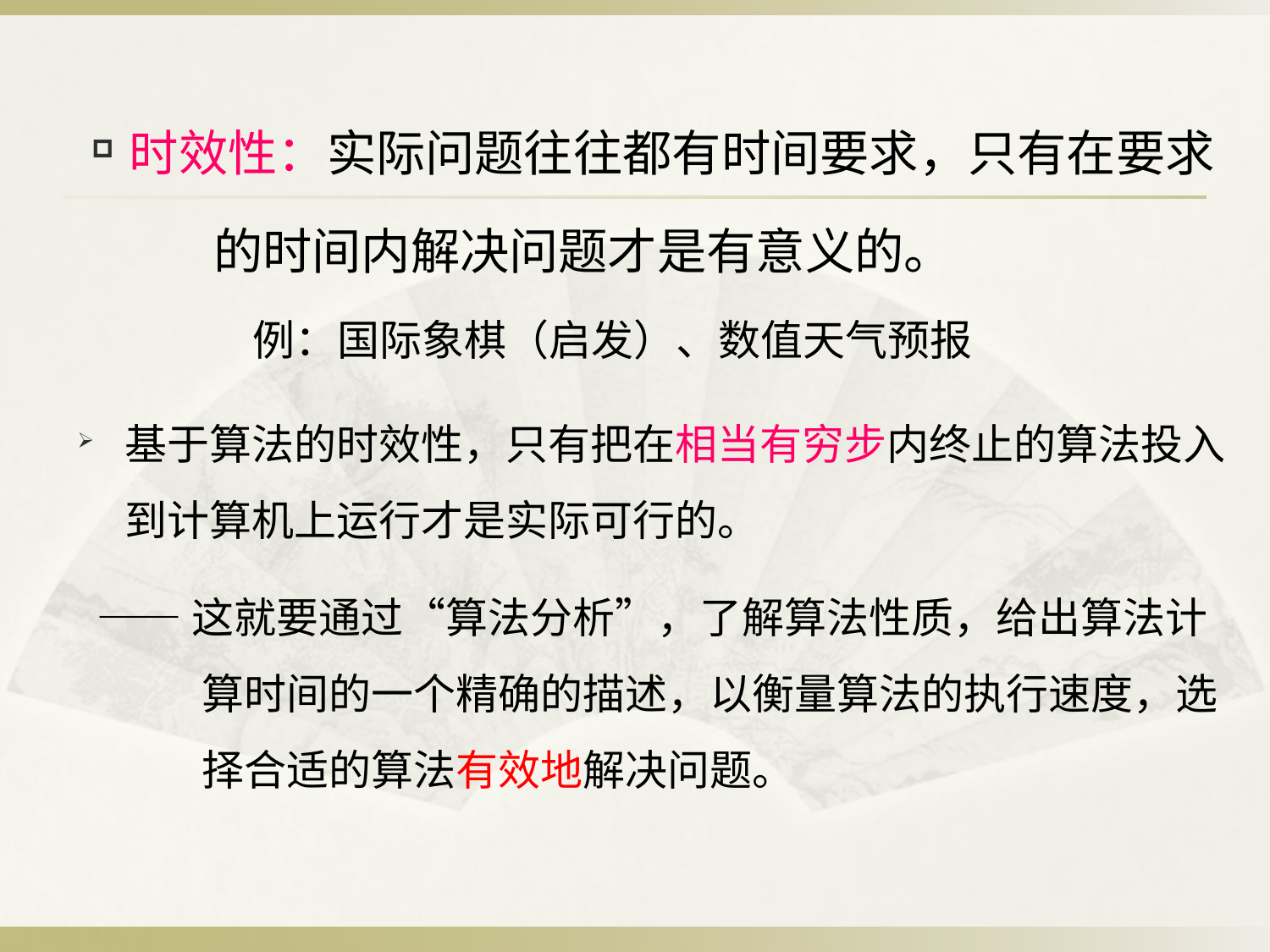

时效性：实际问题往往都有时间要求，只有在要求
          的时间内解决问题才是有意义的。
        例：国际象棋（启发）、数值天气预报
基于算法的时效性，只有把在相当有穷步内终止的算法投入到计算机上运行才是实际可行的。
  ——这就要通过“算法分析”，了解算法性质，给出算法计算时间的一个精确的描述，以衡量算法的执行速度，选择合适的算法有效地解决问题。